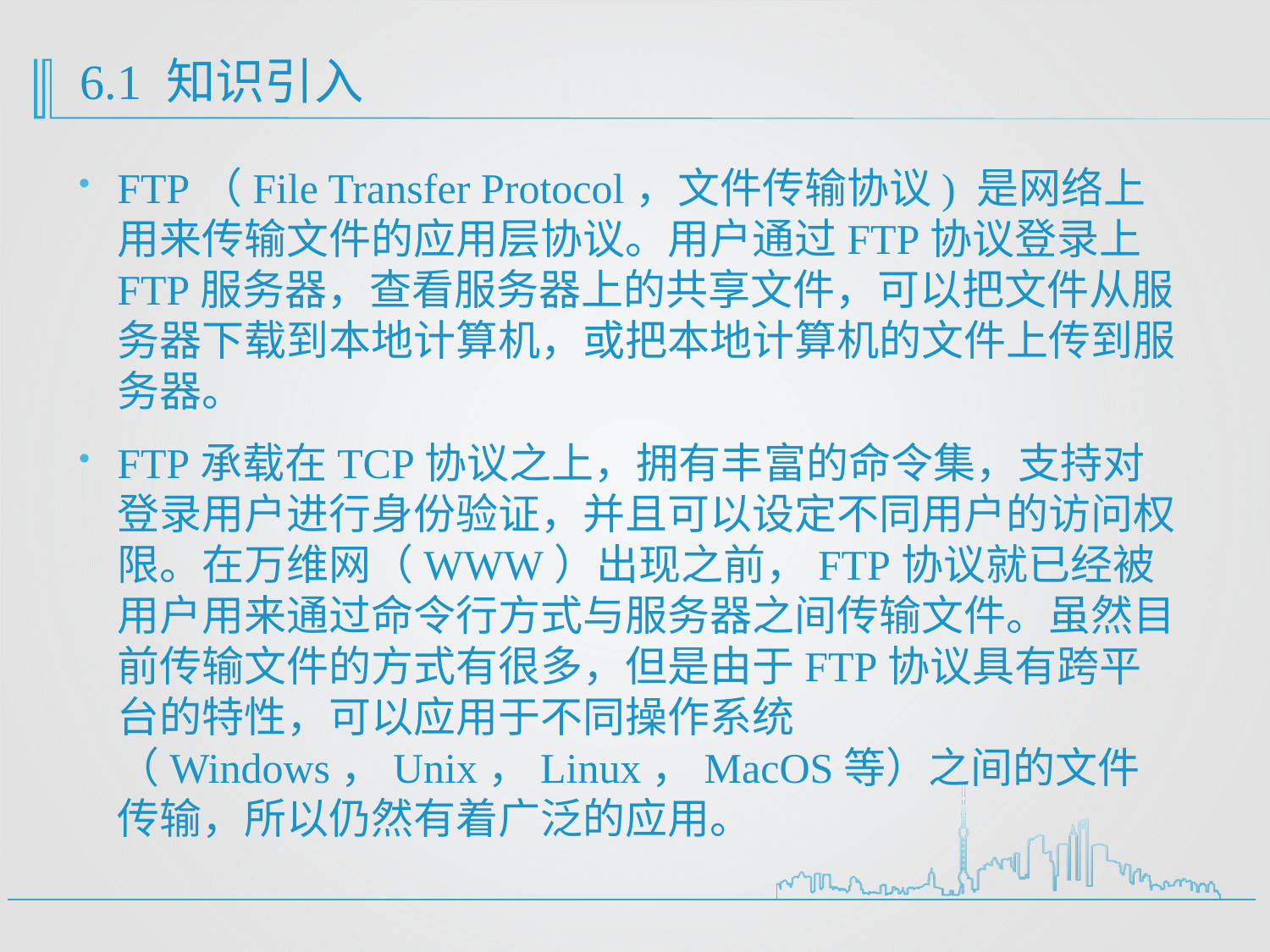

# 6.1 知识引入
FTP（File Transfer Protocol，文件传输协议) 是网络上用来传输文件的应用层协议。用户通过FTP协议登录上FTP服务器，查看服务器上的共享文件，可以把文件从服务器下载到本地计算机，或把本地计算机的文件上传到服务器。
FTP承载在TCP协议之上，拥有丰富的命令集，支持对登录用户进行身份验证，并且可以设定不同用户的访问权限。在万维网（WWW）出现之前，FTP协议就已经被用户用来通过命令行方式与服务器之间传输文件。虽然目前传输文件的方式有很多，但是由于FTP协议具有跨平台的特性，可以应用于不同操作系统（Windows，Unix，Linux，MacOS等）之间的文件传输，所以仍然有着广泛的应用。